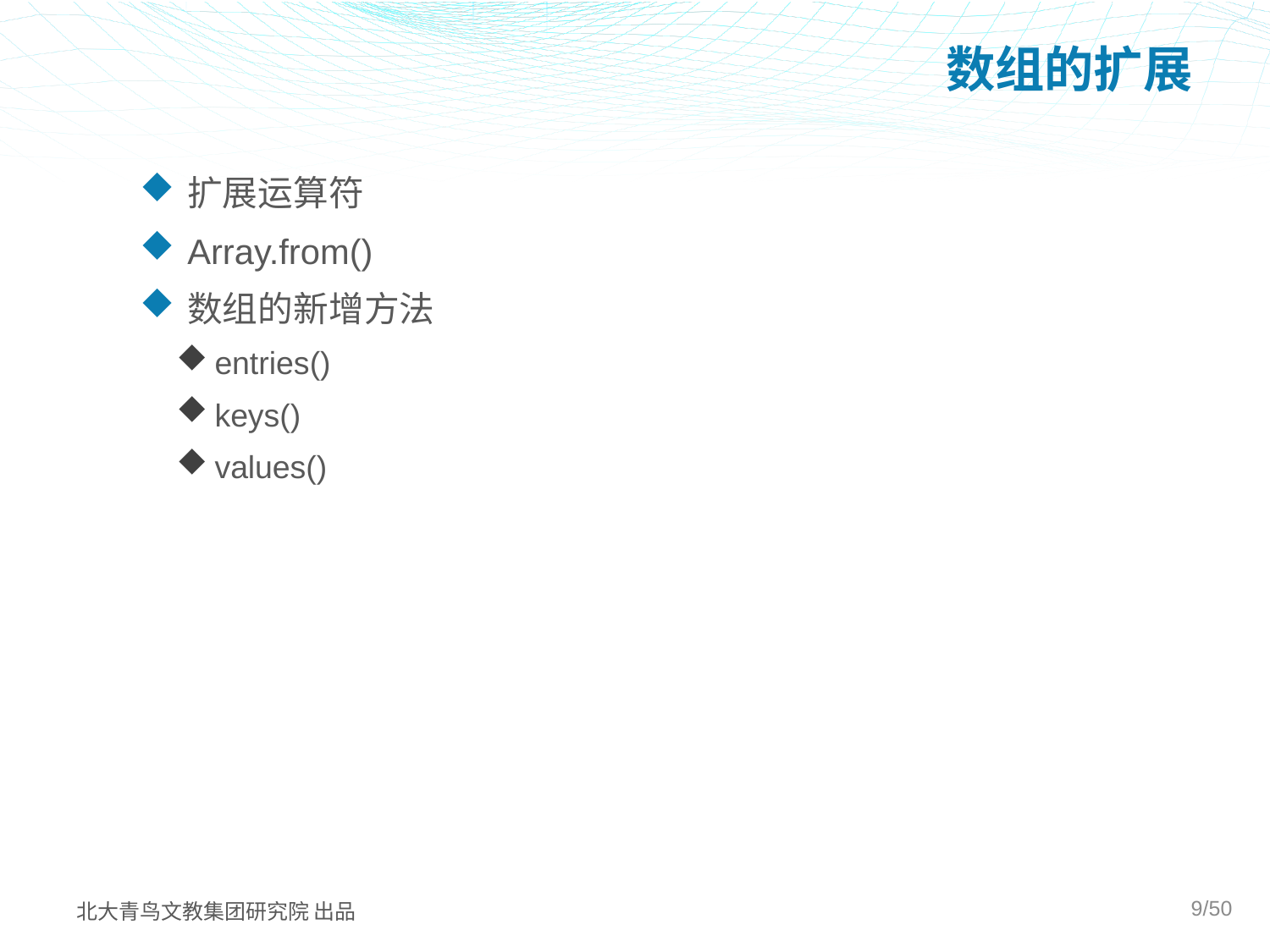

# 数组的扩展
扩展运算符
Array.from()
数组的新增方法
entries()
keys()
values()

9/50